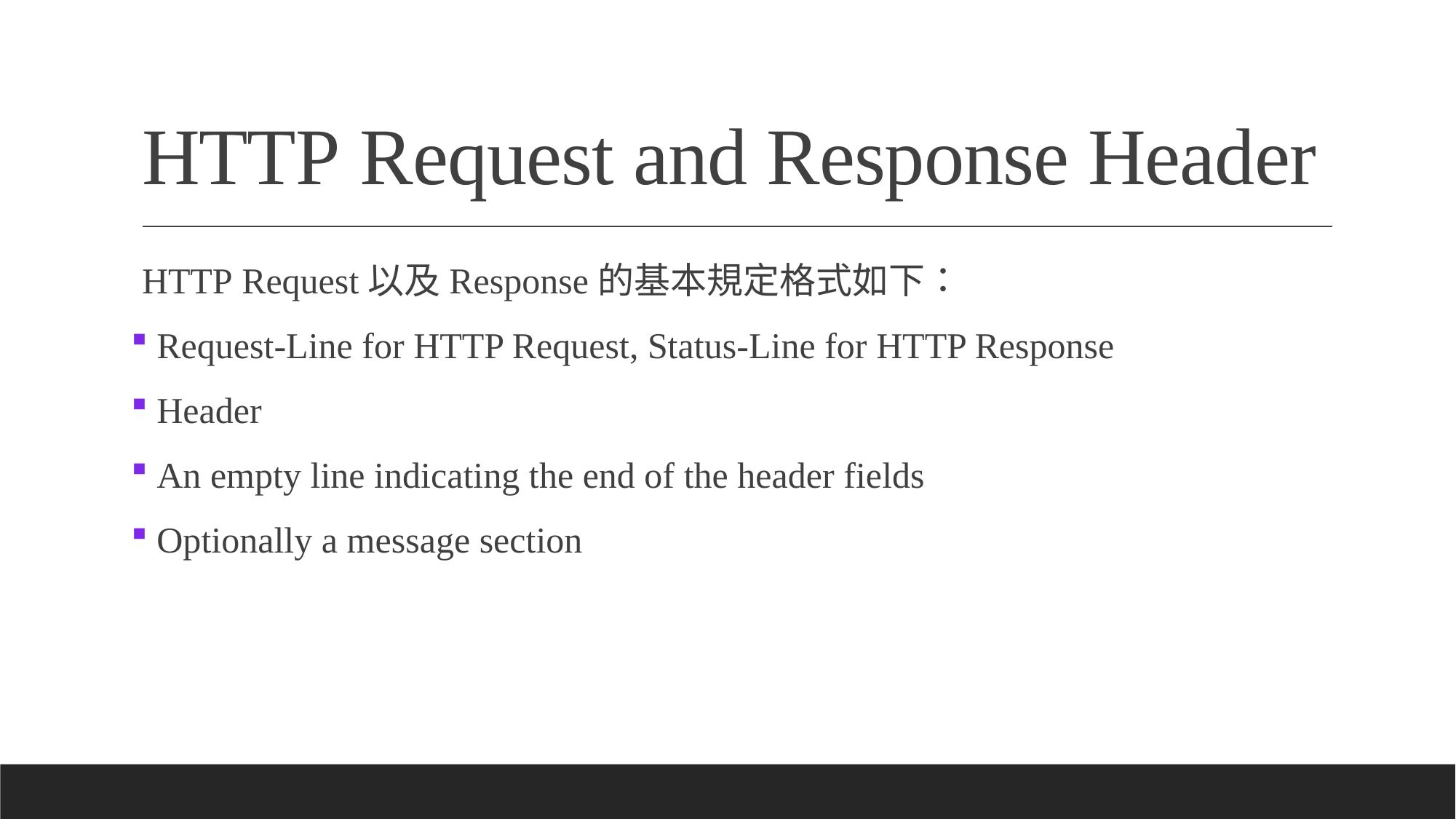

# HTTP Request and Response Header
HTTP Request以及Response的基本規定格式如下：
 Request-Line for HTTP Request, Status-Line for HTTP Response
 Header
 An empty line indicating the end of the header fields
 Optionally a message section